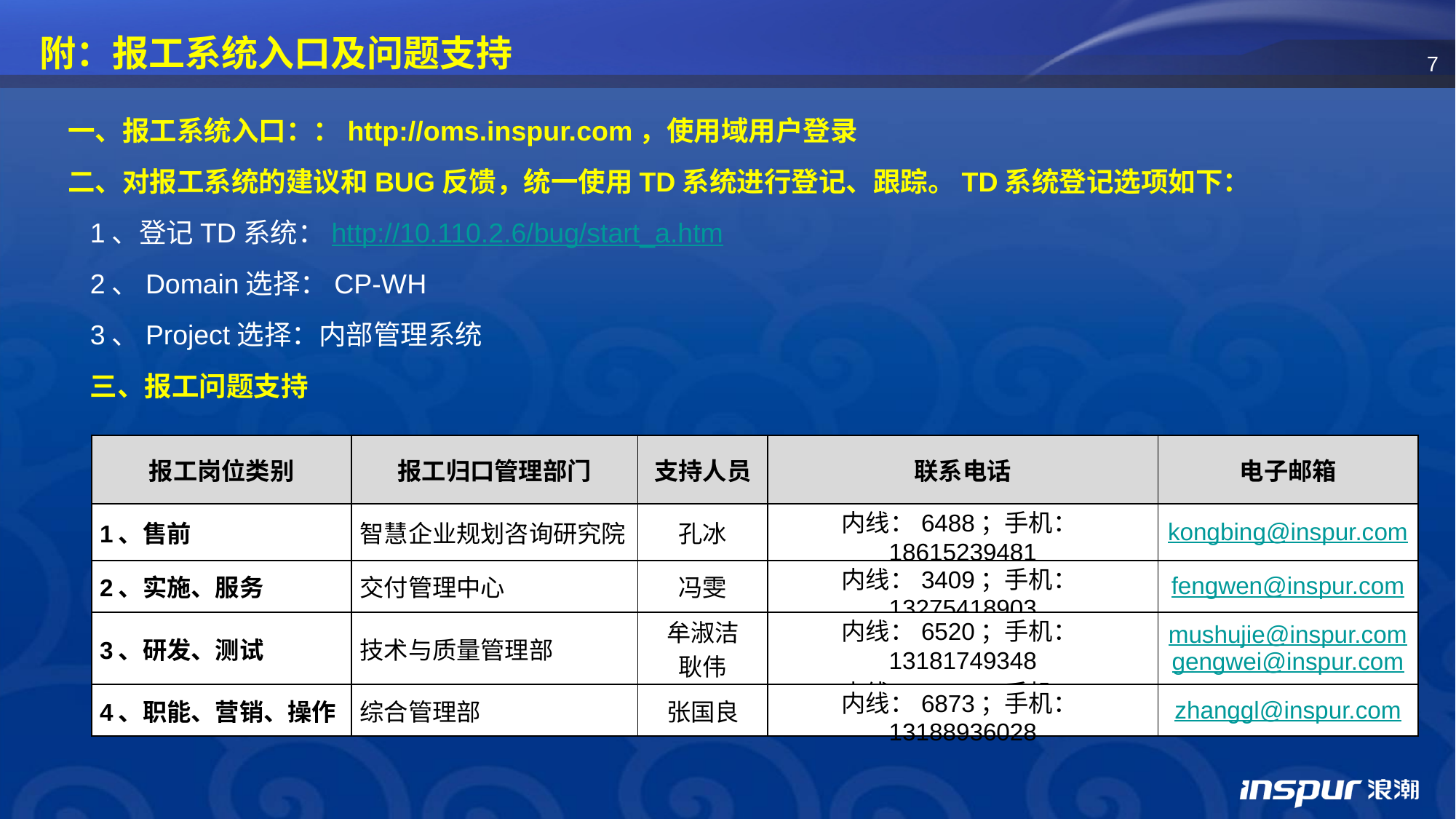

附：报工系统入口及问题支持
一、报工系统入口：：http://oms.inspur.com，使用域用户登录
二、对报工系统的建议和BUG反馈，统一使用TD系统进行登记、跟踪。TD系统登记选项如下：
1、登记TD系统：http://10.110.2.6/bug/start_a.htm
2、Domain选择：CP-WH
3、Project选择：内部管理系统
三、报工问题支持
| 报工岗位类别 | 报工归口管理部门 | 支持人员 | 联系电话 | 电子邮箱 |
| --- | --- | --- | --- | --- |
| 1、售前 | 智慧企业规划咨询研究院 | 孔冰 | 内线：6488；手机：18615239481 | kongbing@inspur.com |
| 2、实施、服务 | 交付管理中心 | 冯雯 | 内线：3409；手机：13275418903 | fengwen@inspur.com |
| 3、研发、测试 | 技术与质量管理部 | 牟淑洁 耿伟 | 内线：6520；手机：13181749348 内线：6582；手机：18615647360 | mushujie@inspur.com gengwei@inspur.com |
| 4、职能、营销、操作 | 综合管理部 | 张国良 | 内线：6873；手机：13188936028 | zhanggl@inspur.com |